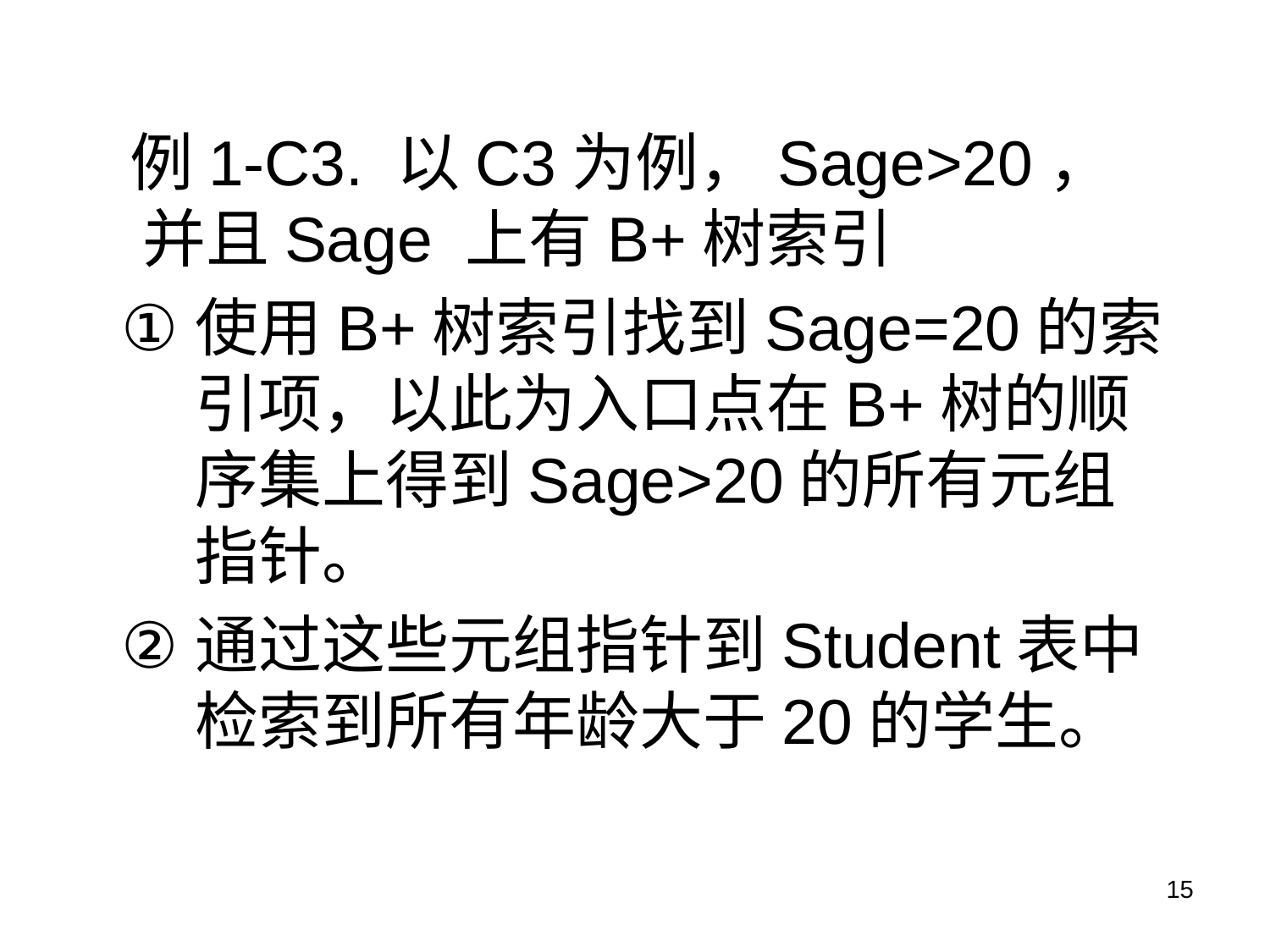

例1-C3. 以C3为例，Sage>20，并且Sage 上有B+树索引
使用B+树索引找到Sage=20的索引项，以此为入口点在B+树的顺序集上得到Sage>20的所有元组指针。
通过这些元组指针到Student表中检索到所有年龄大于20的学生。

15